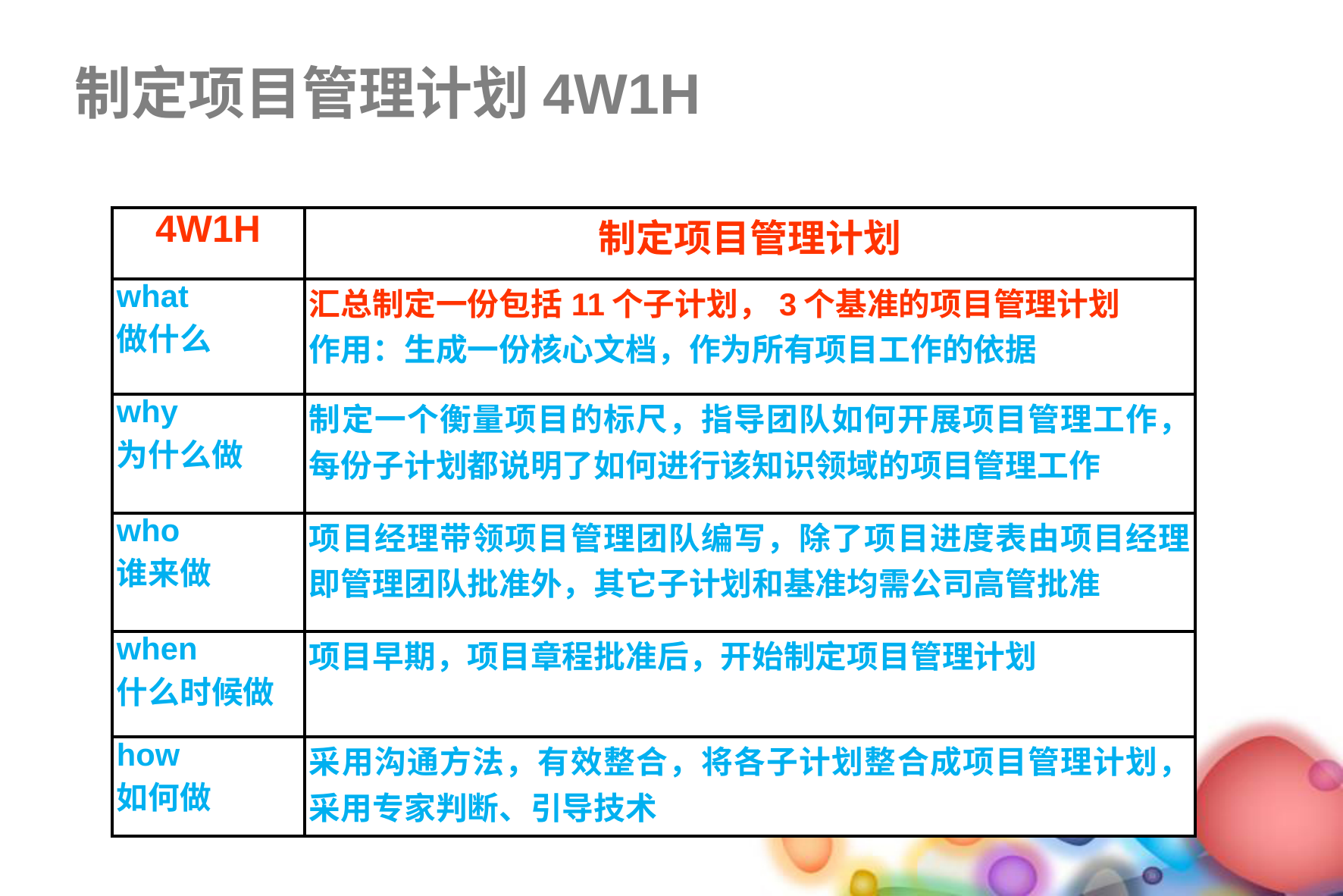

制定项目管理计划4W1H
| 4W1H | 制定项目管理计划 |
| --- | --- |
| what 做什么 | 汇总制定一份包括11个子计划，3个基准的项目管理计划 作用：生成一份核心文档，作为所有项目工作的依据 |
| why 为什么做 | 制定一个衡量项目的标尺，指导团队如何开展项目管理工作，每份子计划都说明了如何进行该知识领域的项目管理工作 |
| who 谁来做 | 项目经理带领项目管理团队编写，除了项目进度表由项目经理即管理团队批准外，其它子计划和基准均需公司高管批准 |
| when 什么时候做 | 项目早期，项目章程批准后，开始制定项目管理计划 |
| how 如何做 | 采用沟通方法，有效整合，将各子计划整合成项目管理计划，采用专家判断、引导技术 |